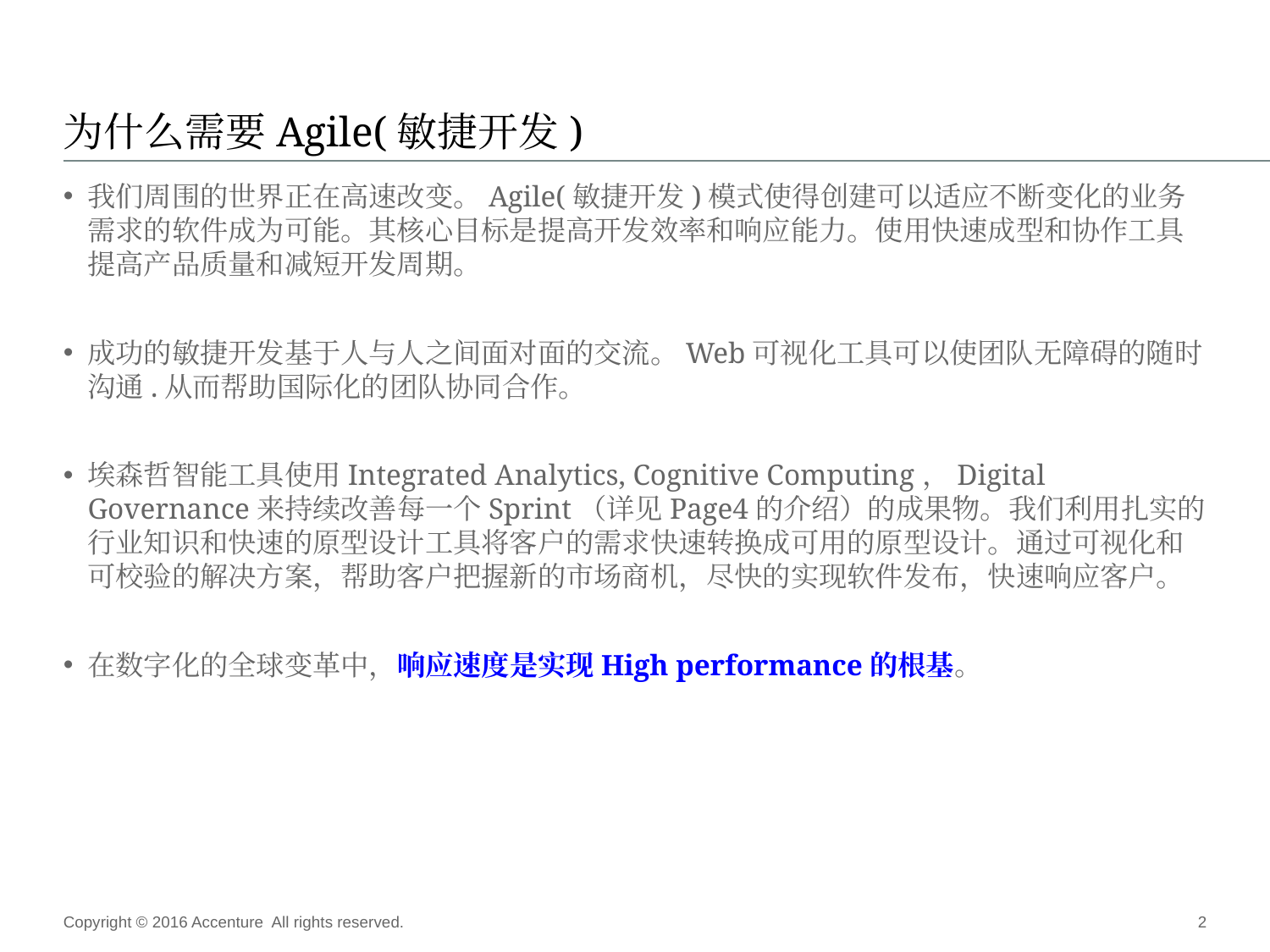

# 为什么需要Agile(敏捷开发)
我们周围的世界正在高速改变。Agile(敏捷开发)模式使得创建可以适应不断变化的业务需求的软件成为可能。其核心目标是提高开发效率和响应能力。使用快速成型和协作工具提高产品质量和减短开发周期。

成功的敏捷开发基于人与人之间面对面的交流。Web可视化工具可以使团队无障碍的随时沟通.从而帮助国际化的团队协同合作。

埃森哲智能工具使用Integrated Analytics, Cognitive Computing，Digital Governance来持续改善每一个Sprint（详见Page4的介绍）的成果物。我们利用扎实的行业知识和快速的原型设计工具将客户的需求快速转换成可用的原型设计。通过可视化和可校验的解决方案，帮助客户把握新的市场商机，尽快的实现软件发布，快速响应客户。

在数字化的全球变革中，响应速度是实现High performance的根基。

Copyright © 2016 Accenture  All rights reserved.
2